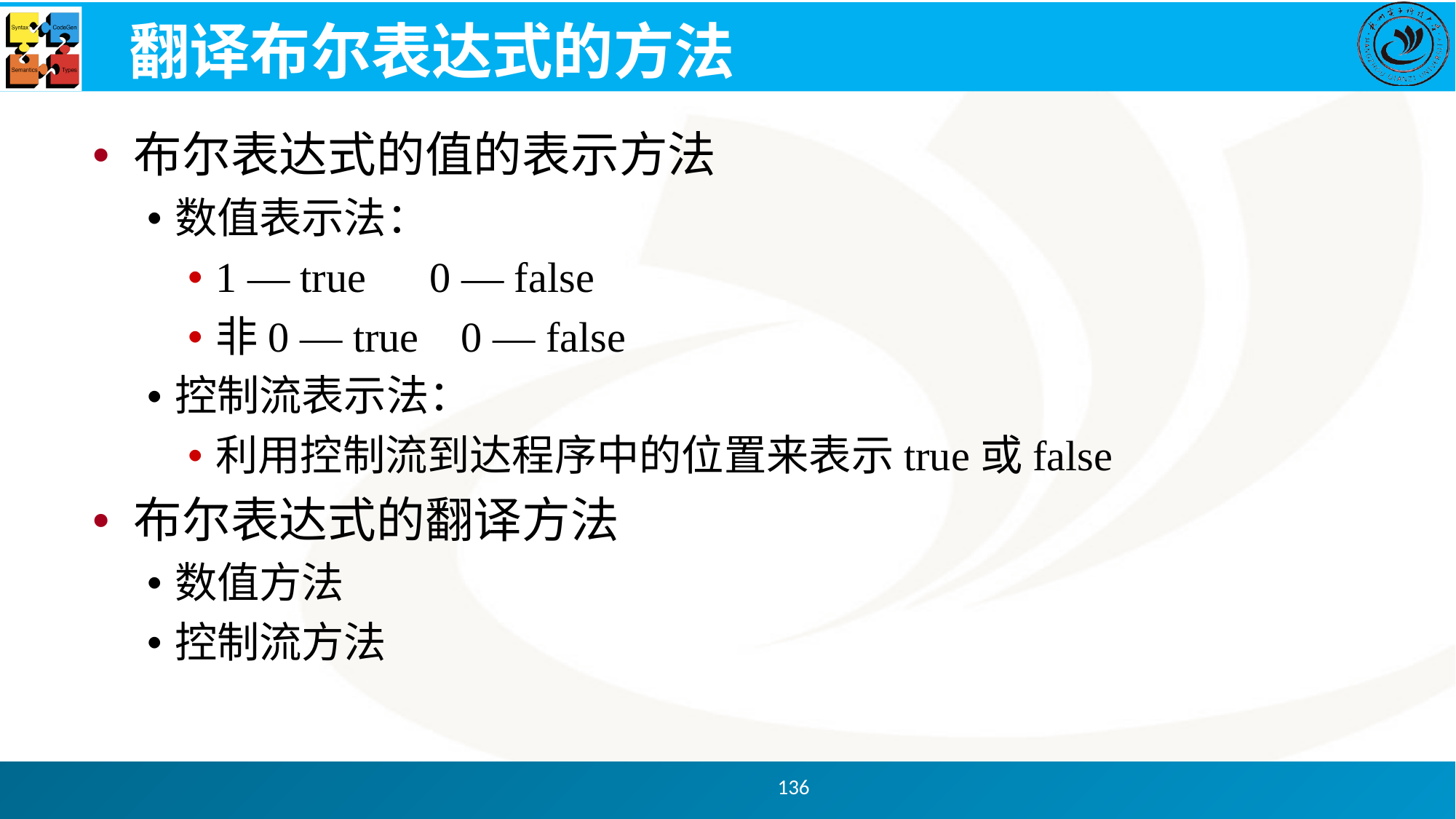

# 翻译布尔表达式的方法
布尔表达式的值的表示方法
数值表示法：
1 — true      0 — false
非0 — true    0 — false
控制流表示法：
利用控制流到达程序中的位置来表示true或false
布尔表达式的翻译方法
数值方法
控制流方法
136